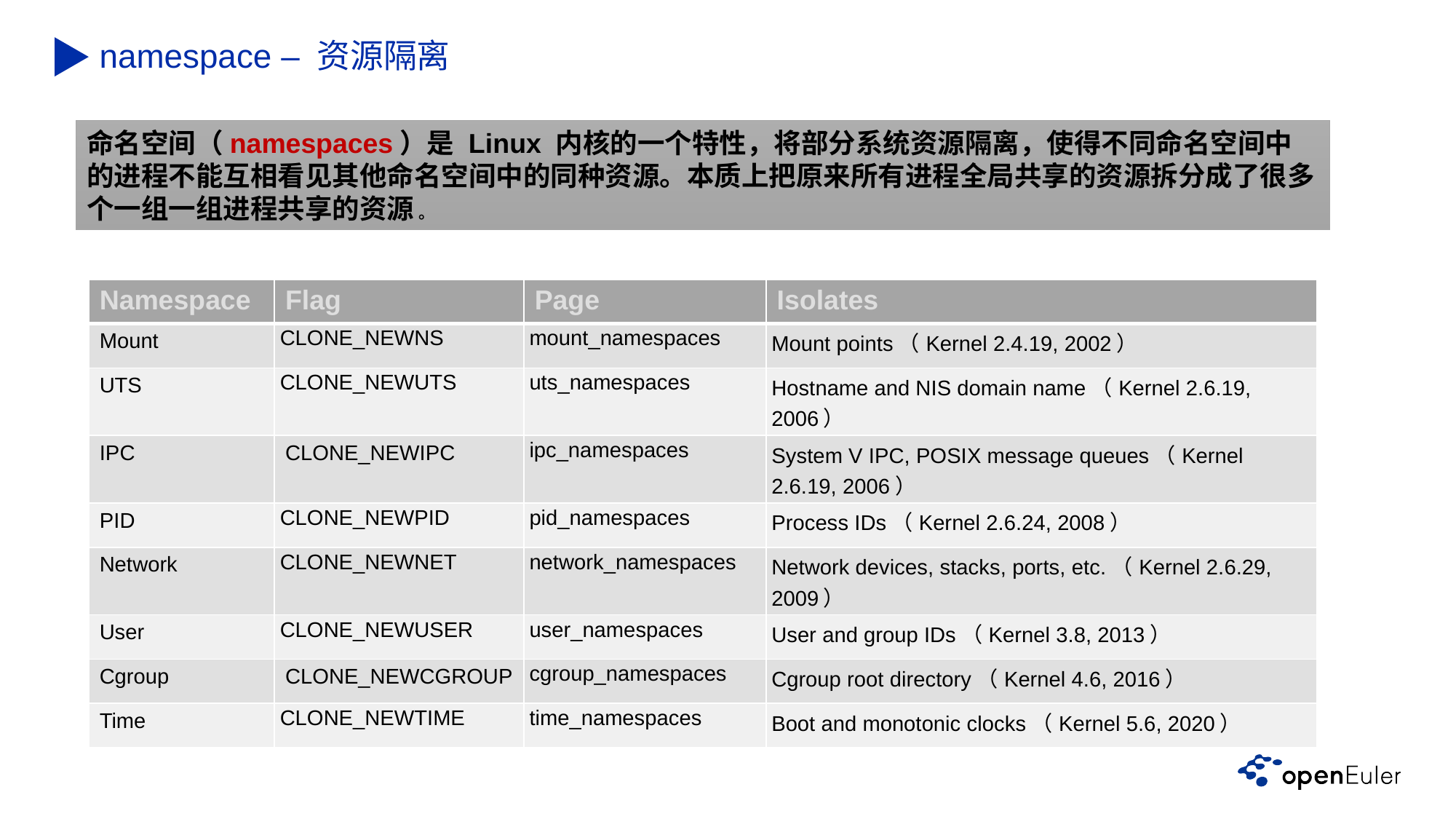

namespace – 资源隔离
命名空间（namespaces）是 Linux 内核的一个特性，将部分系统资源隔离，使得不同命名空间中的进程不能互相看见其他命名空间中的同种资源。本质上把原来所有进程全局共享的资源拆分成了很多个一组一组进程共享的资源 。
| Namespace | Flag | Page | Isolates |
| --- | --- | --- | --- |
| Mount | CLONE\_NEWNS | mount\_namespaces | Mount points（Kernel 2.4.19, 2002） |
| UTS | CLONE\_NEWUTS | uts\_namespaces | Hostname and NIS domain name（Kernel 2.6.19, 2006） |
| IPC | CLONE\_NEWIPC | ipc\_namespaces | System V IPC, POSIX message queues（Kernel 2.6.19, 2006） |
| PID | CLONE\_NEWPID | pid\_namespaces | Process IDs（Kernel 2.6.24, 2008） |
| Network | CLONE\_NEWNET | network\_namespaces | Network devices, stacks, ports, etc.（Kernel 2.6.29, 2009） |
| User | CLONE\_NEWUSER | user\_namespaces | User and group IDs（Kernel 3.8, 2013） |
| Cgroup | CLONE\_NEWCGROUP | cgroup\_namespaces | Cgroup root directory（Kernel 4.6, 2016） |
| Time | CLONE\_NEWTIME | time\_namespaces | Boot and monotonic clocks（Kernel 5.6, 2020） |